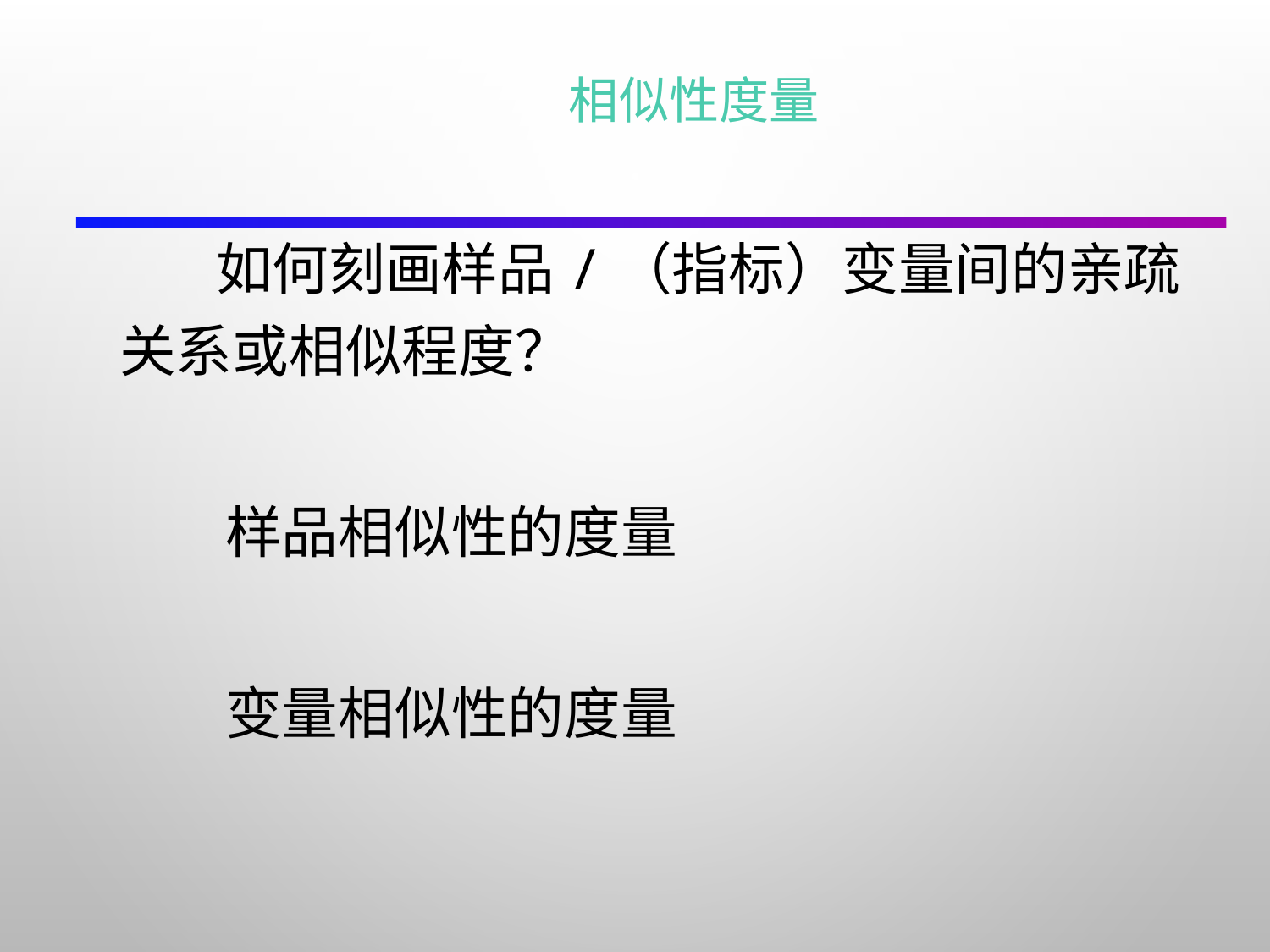

# 相似性度量
        如何刻画样品/（指标）变量间的亲疏关系或相似程度？

           样品相似性的度量

           变量相似性的度量